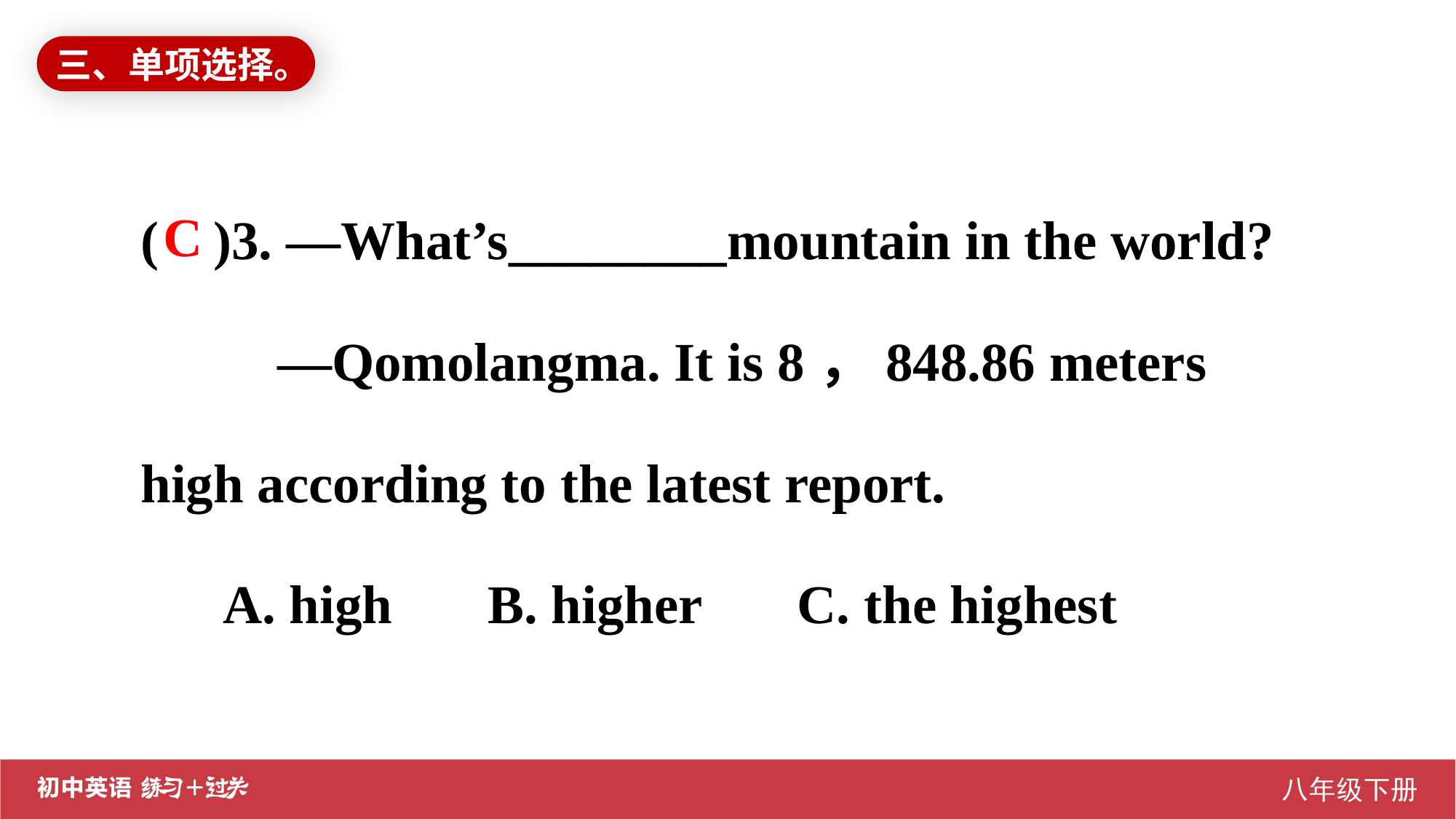

三、单项选择。
(    )3. —What’s________mountain in the world?
          —Qomolangma. It is 8，848.86 meters high according to the latest report.
      A. high       B. higher       C. the highest
C